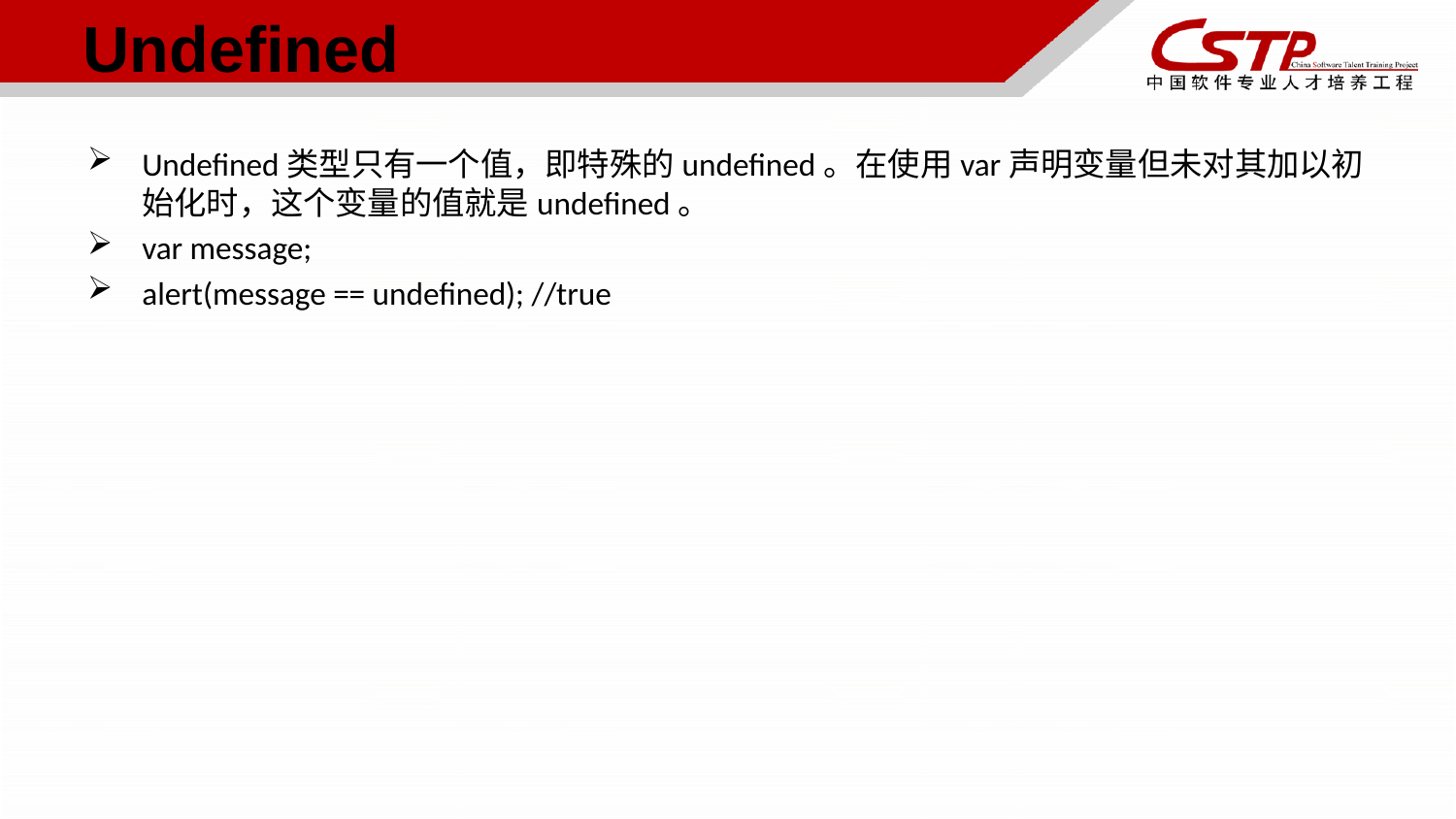

# Undefined
Undefined类型只有一个值，即特殊的undefined。在使用var声明变量但未对其加以初始化时，这个变量的值就是undefined。
var message;
alert(message == undefined); //true